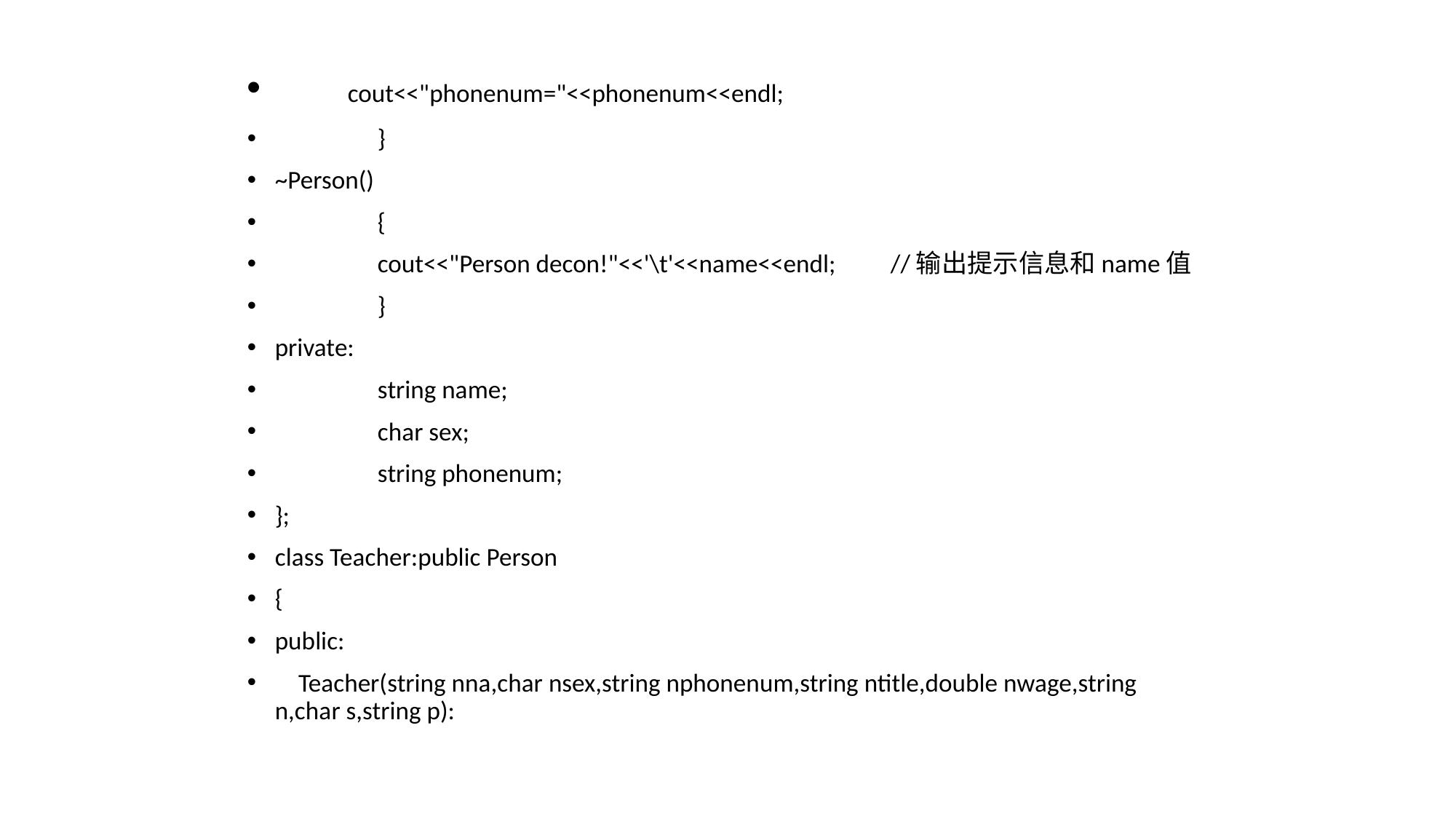

cout<<"phonenum="<<phonenum<<endl;
	}
~Person()
	{
		cout<<"Person decon!"<<'\t'<<name<<endl; 	//输出提示信息和name值
	}
private:
	string name;
	char sex;
	string phonenum;
};
class Teacher:public Person
{
public:
    Teacher(string nna,char nsex,string nphonenum,string ntitle,double nwage,string n,char s,string p):